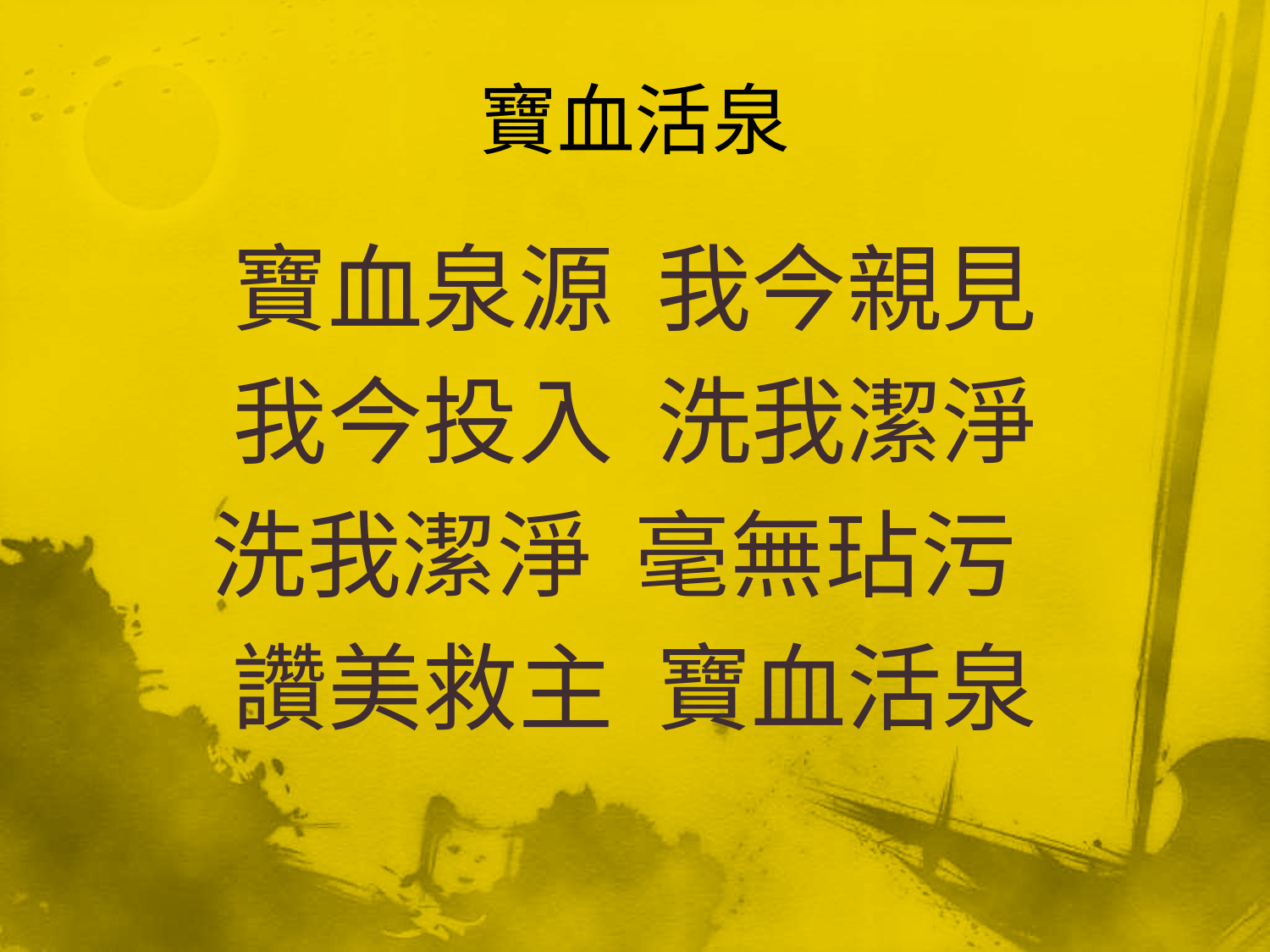

# 寶血活泉
寶血泉源  我今親見
我今投入  洗我潔淨
洗我潔淨  毫無玷污
讚美救主  寶血活泉